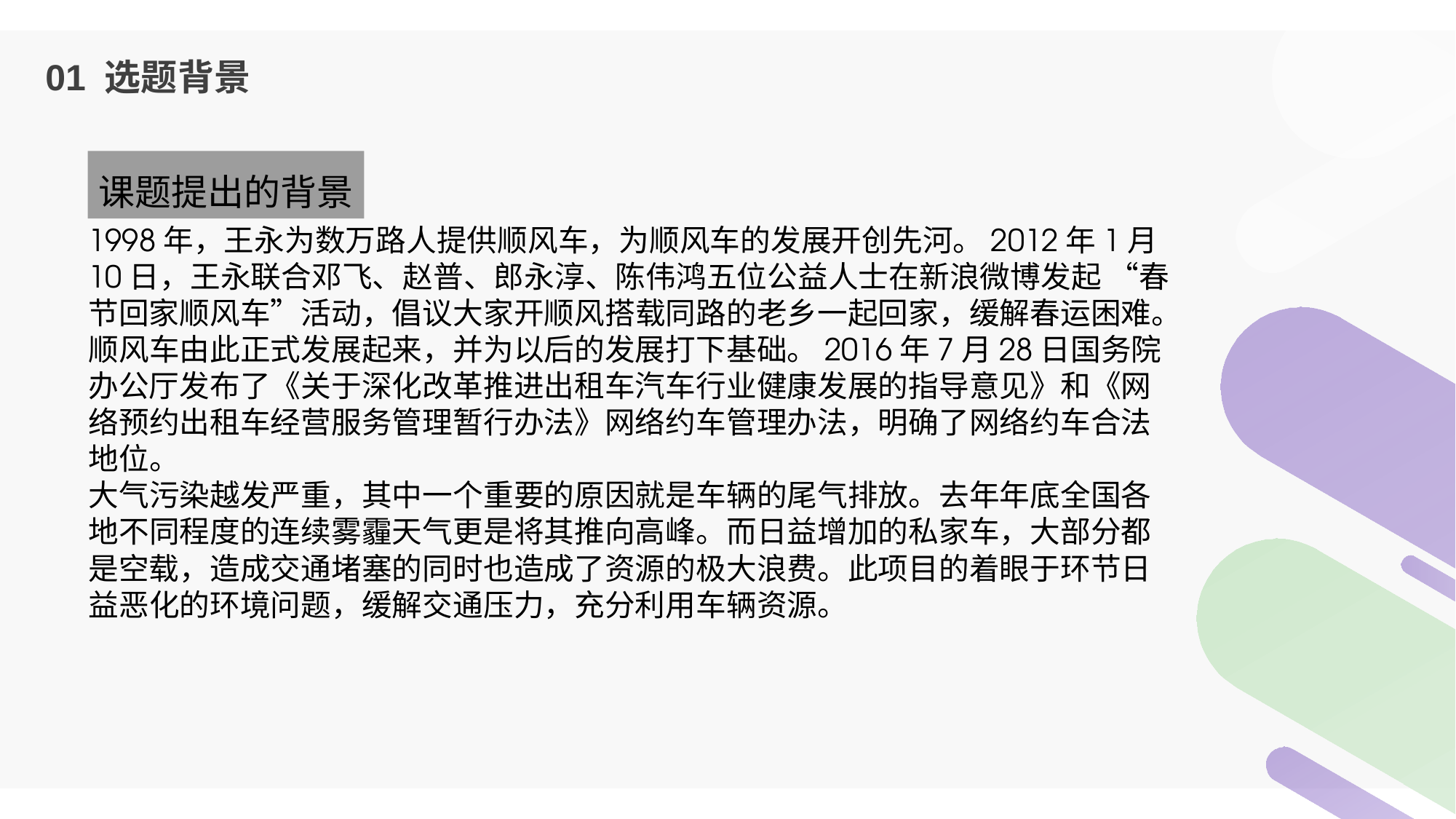

01 选题背景
课题提出的背景
1998年，王永为数万路人提供顺风车，为顺风车的发展开创先河。2012年1月10日，王永联合邓飞、赵普、郎永淳、陈伟鸿五位公益人士在新浪微博发起 “春节回家顺风车”活动，倡议大家开顺风搭载同路的老乡一起回家，缓解春运困难。顺风车由此正式发展起来，并为以后的发展打下基础。2016年7月28日国务院办公厅发布了《关于深化改革推进出租车汽车行业健康发展的指导意见》和《网络预约出租车经营服务管理暂行办法》网络约车管理办法，明确了网络约车合法地位。
大气污染越发严重，其中一个重要的原因就是车辆的尾气排放。去年年底全国各地不同程度的连续雾霾天气更是将其推向高峰。而日益增加的私家车，大部分都是空载，造成交通堵塞的同时也造成了资源的极大浪费。此项目的着眼于环节日益恶化的环境问题，缓解交通压力，充分利用车辆资源。